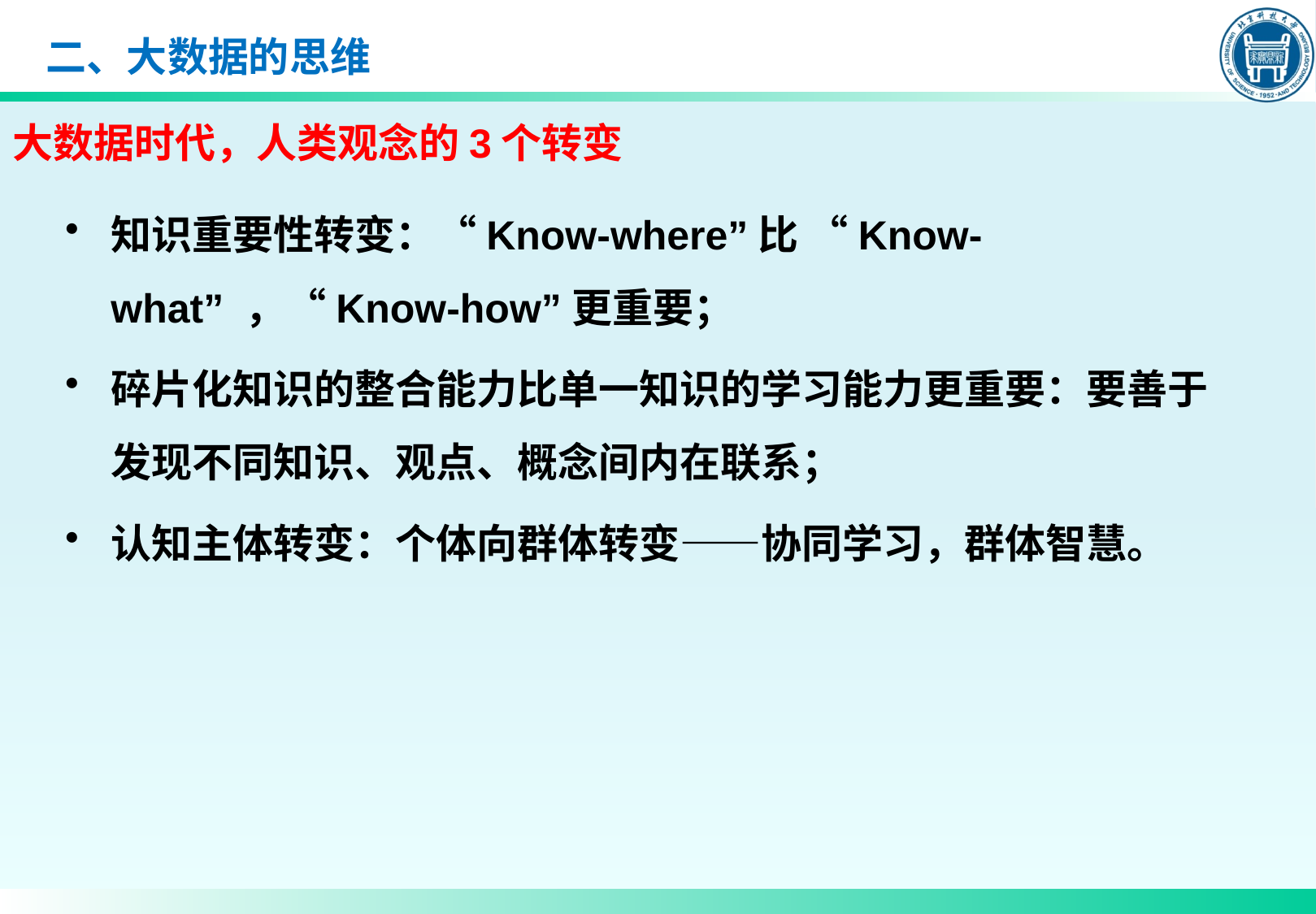

二、大数据的思维

大数据时代，人类观念的3个转变
知识重要性转变：“Know-where”比 “Know-what” ，“Know-how”更重要；
碎片化知识的整合能力比单一知识的学习能力更重要：要善于发现不同知识、观点、概念间内在联系；
认知主体转变：个体向群体转变——协同学习，群体智慧。